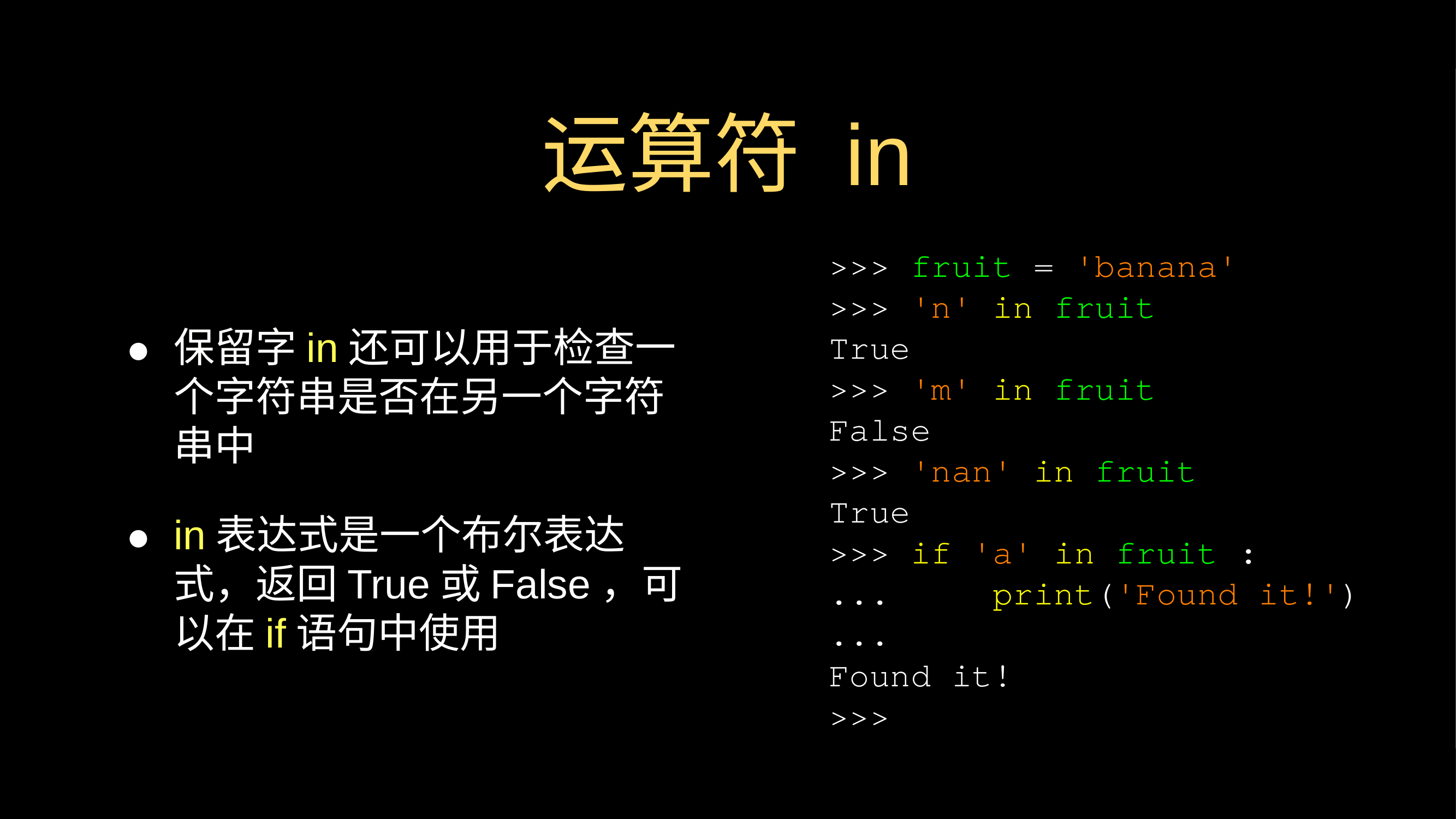

# 运算符 in
保留字in还可以用于检查一个字符串是否在另一个字符串中
in表达式是一个布尔表达式，返回True或False，可以在if语句中使用
>>> fruit = 'banana'
>>> 'n' in fruit
True
>>> 'm' in fruit
False
>>> 'nan' in fruit
True
>>> if 'a' in fruit :
...     print('Found it!')
...
Found it!
>>>